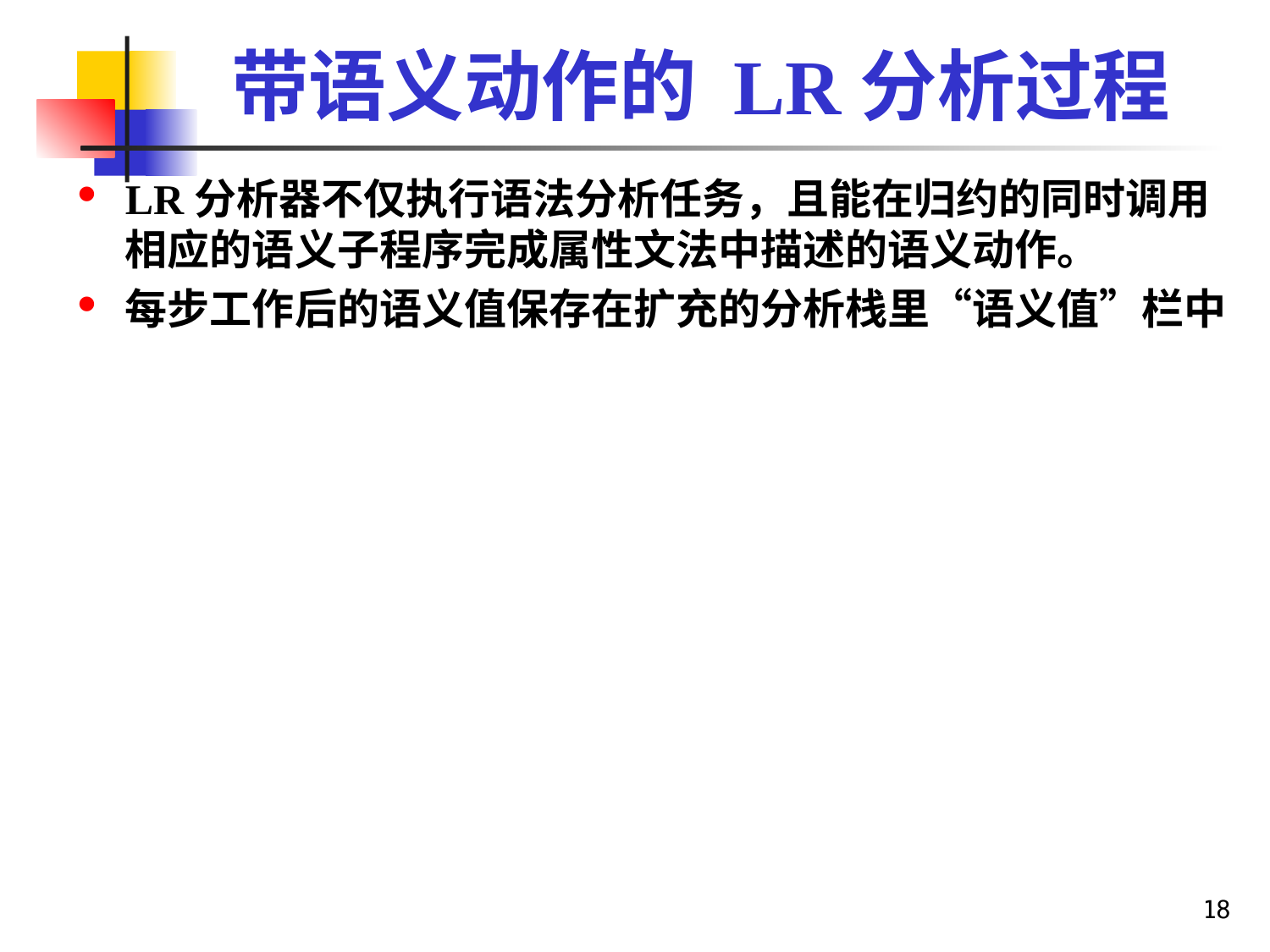

# 带语义动作的 LR分析过程
LR分析器不仅执行语法分析任务，且能在归约的同时调用相应的语义子程序完成属性文法中描述的语义动作。
每步工作后的语义值保存在扩充的分析栈里“语义值”栏中
18